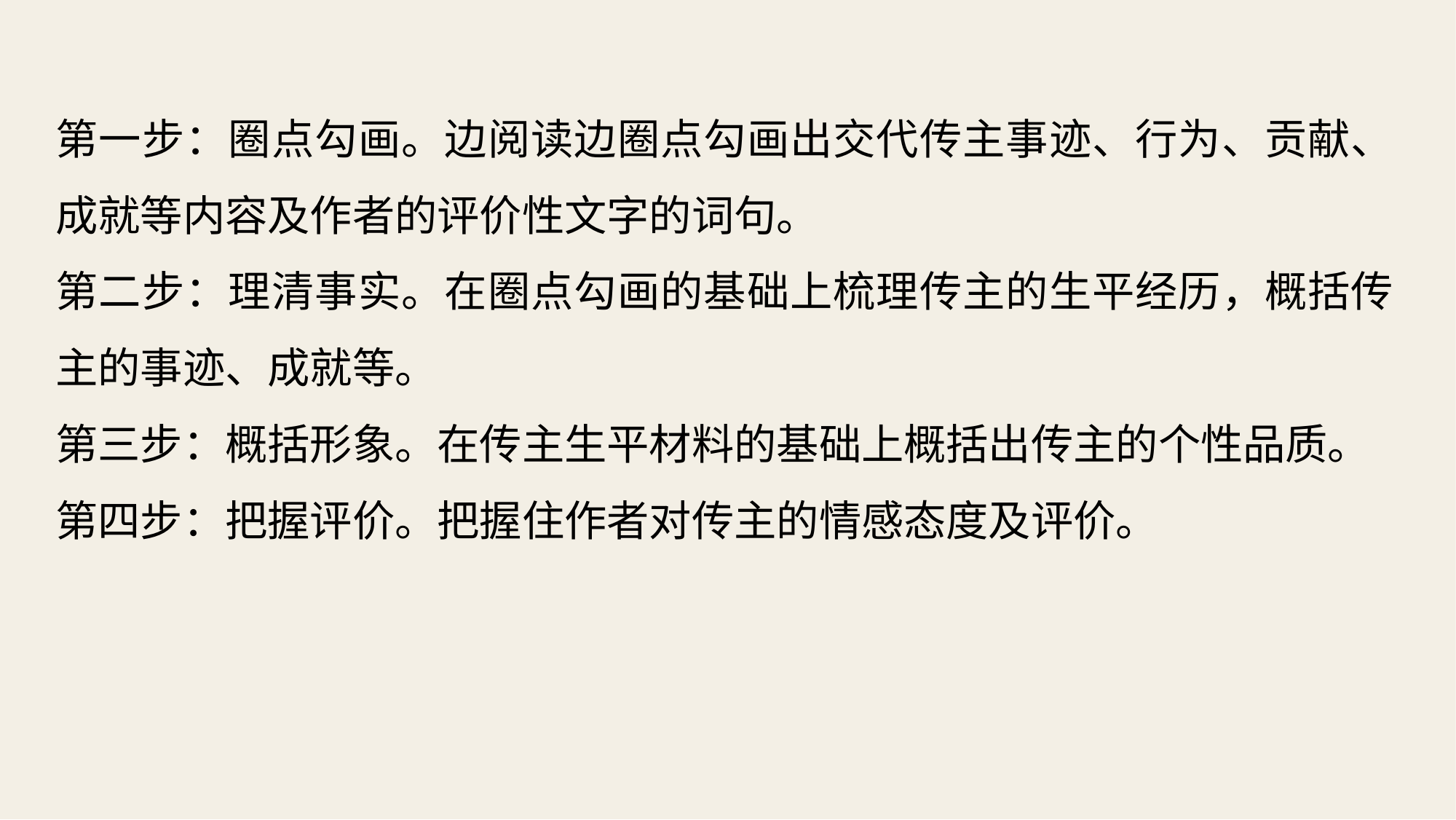

第一步：圈点勾画。边阅读边圈点勾画出交代传主事迹、行为、贡献、成就等内容及作者的评价性文字的词句。
第二步：理清事实。在圈点勾画的基础上梳理传主的生平经历，概括传主的事迹、成就等。
第三步：概括形象。在传主生平材料的基础上概括出传主的个性品质。
第四步：把握评价。把握住作者对传主的情感态度及评价。